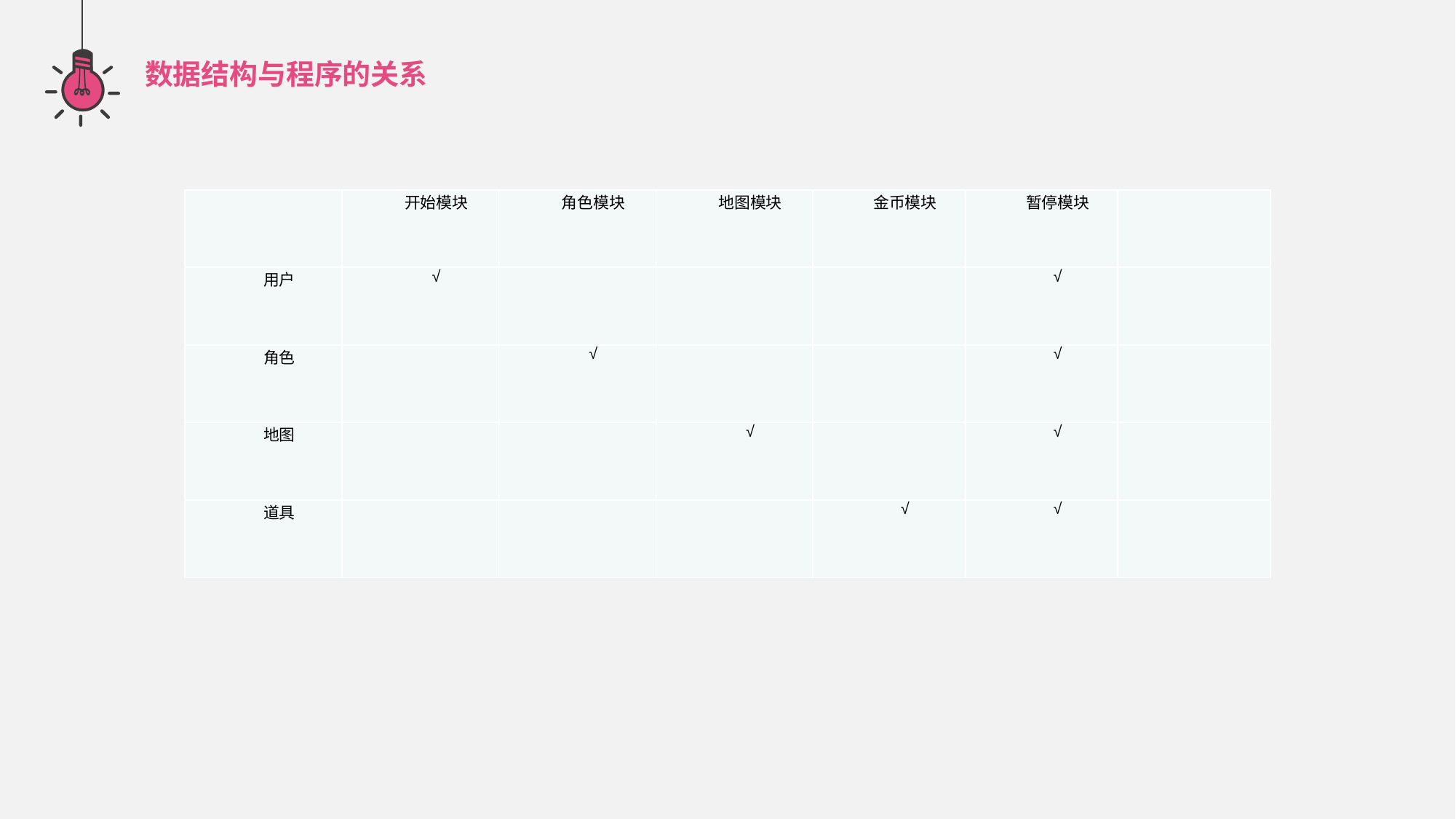

数据结构与程序的关系
|  | 开始模块 | 角色模块 | 地图模块 | 金币模块 | 暂停模块 |  |
| --- | --- | --- | --- | --- | --- | --- |
| 用户 | √ |  |  |  | √ |  |
| 角色 |  | √ |  |  | √ |  |
| 地图 |  |  | √ |  | √ |  |
| 道具 |  |  |  | √ | √ |  |